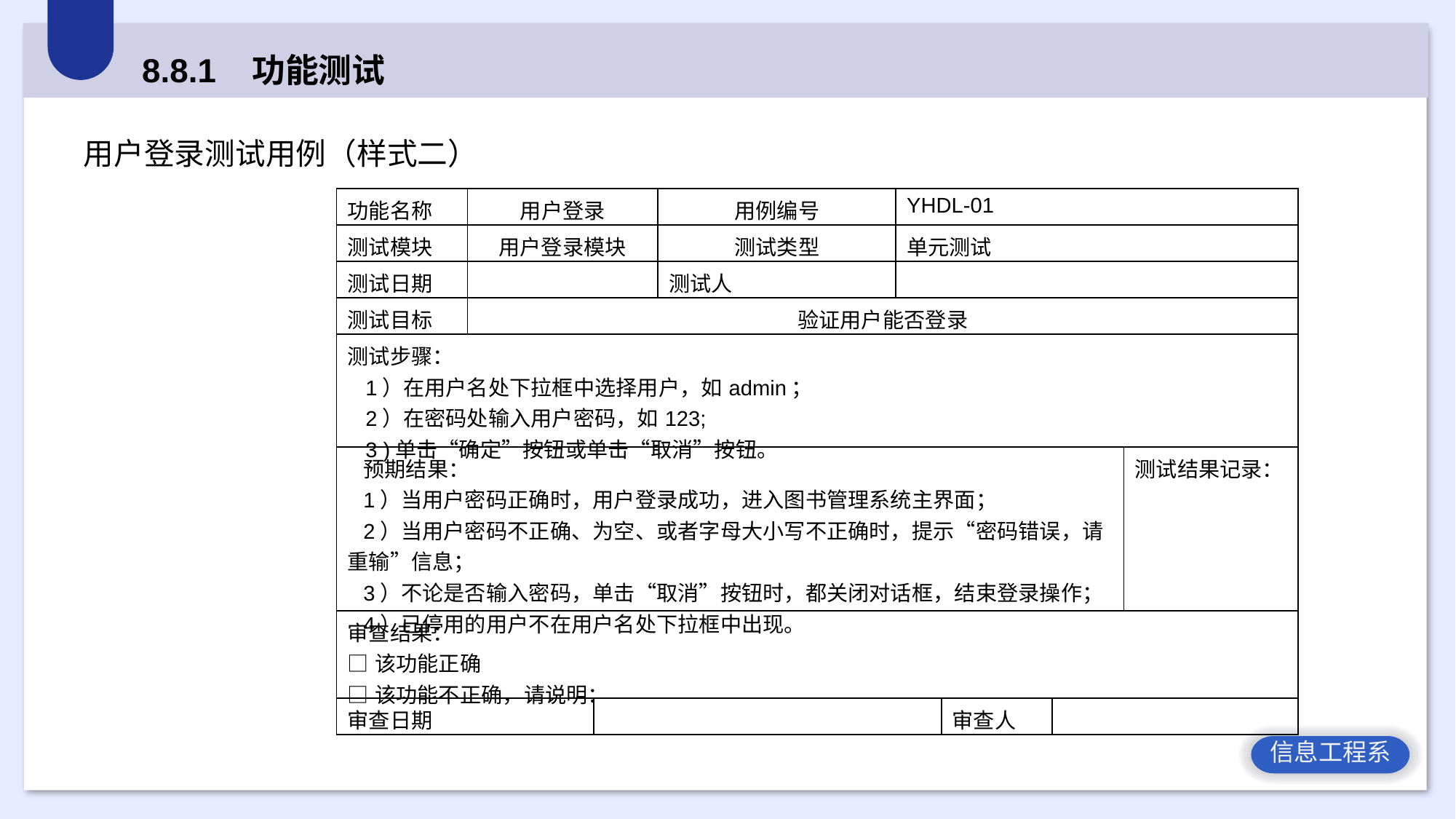

8.8.1   功能测试
用户登录测试用例（样式二）
| 功能名称 | 用户登录 |  | 用例编号 | YHDL-01 | 用例编号 |  |  |
| --- | --- | --- | --- | --- | --- | --- | --- |
| 测试模块 | 用户登录模块 |  | 测试类型 | 单元测试 | 测试类型 |  |  |
| 测试日期 |  |  | 测试人 |  | 测试人 |  |  |
| 测试目标 | 验证用户能否登录 |  |  |  |  |  |  |
| 测试步骤： 1）在用户名处下拉框中选择用户，如admin； 2）在密码处输入用户密码，如123; 3 )单击“确定”按钮或单击“取消”按钮。 |  |  |  |  |  |  |  |
| 预期结果： 1）当用户密码正确时，用户登录成功，进入图书管理系统主界面； 2）当用户密码不正确、为空、或者字母大小写不正确时，提示“密码错误，请重输”信息； 3）不论是否输入密码，单击“取消”按钮时，都关闭对话框，结束登录操作； 4）已停用的用户不在用户名处下拉框中出现。 |  |  |  |  |  |  | 测试结果记录： |
| 审查结果： □该功能正确 □该功能不正确，请说明： |  |  |  |  |  |  |  |
| 审查日期 |  |  |  |  | 审查人 |  |  |